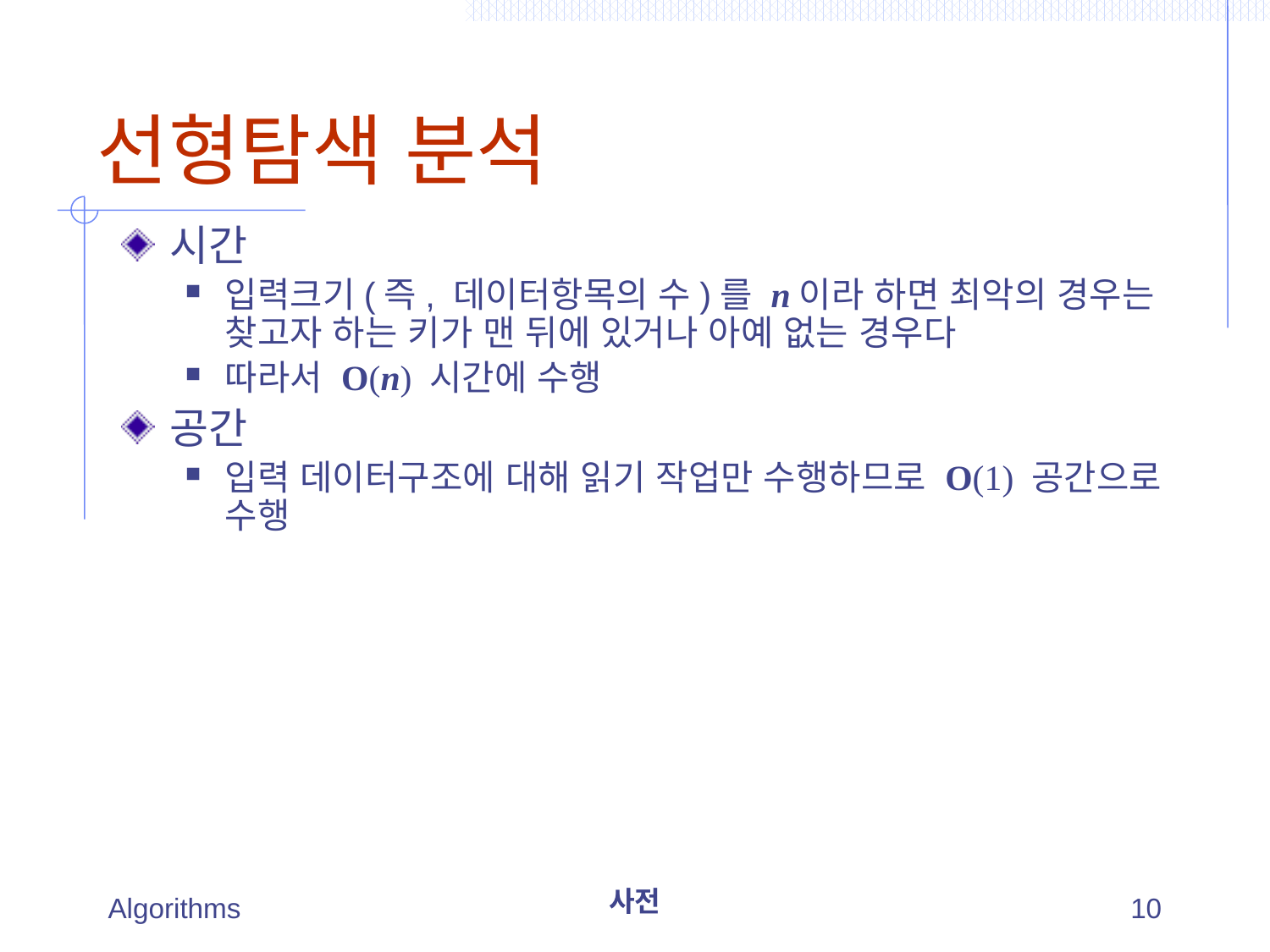

# 선형탐색 분석
시간
입력크기(즉, 데이터항목의 수)를 n이라 하면 최악의 경우는 찾고자 하는 키가 맨 뒤에 있거나 아예 없는 경우다
따라서 O(n) 시간에 수행
공간
입력 데이터구조에 대해 읽기 작업만 수행하므로 O(1) 공간으로 수행
Algorithms
사전
10